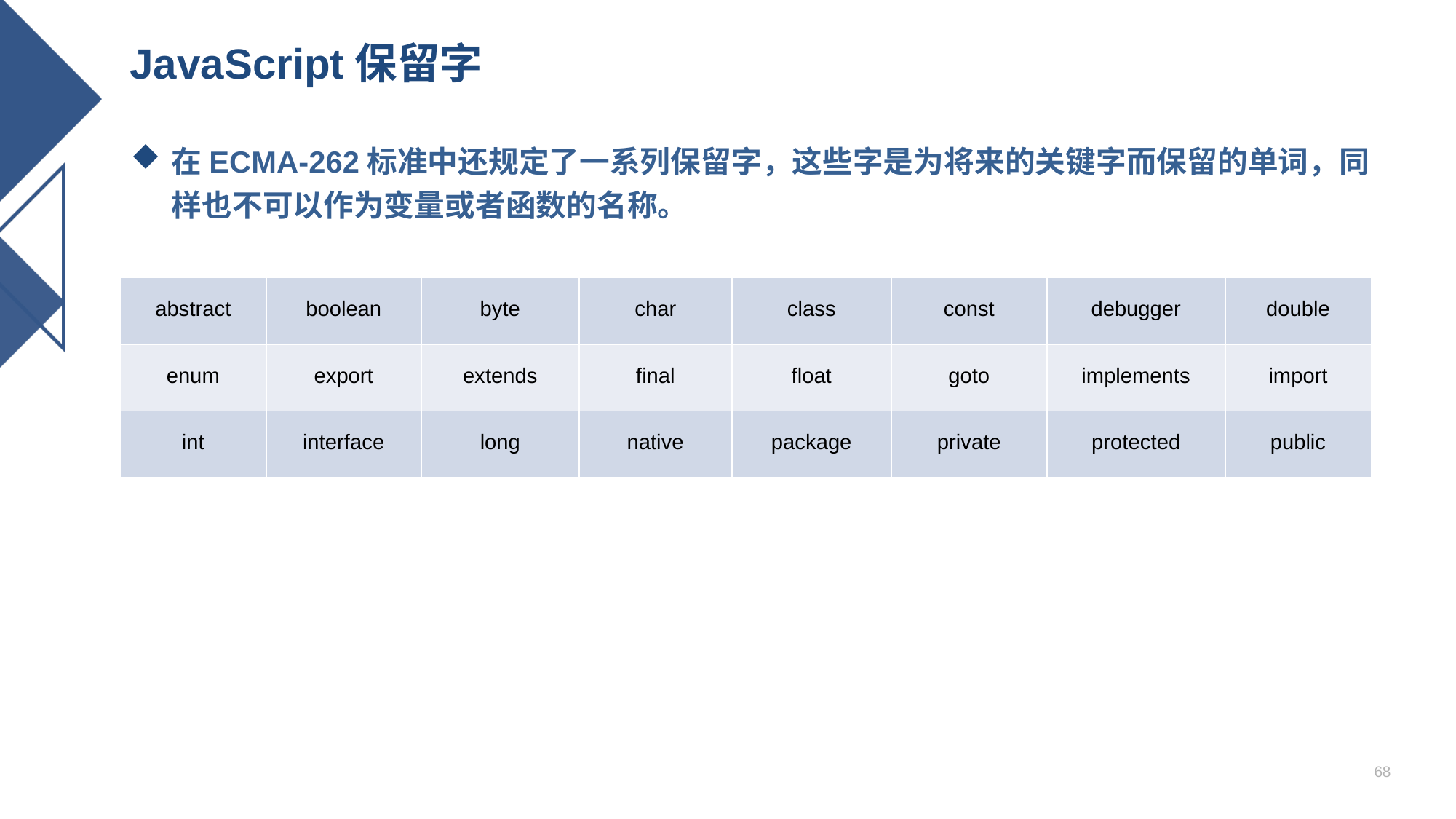

# JavaScript保留字
在ECMA-262标准中还规定了一系列保留字，这些字是为将来的关键字而保留的单词，同样也不可以作为变量或者函数的名称。
| abstract | boolean | byte | char | class | const | debugger | double |
| --- | --- | --- | --- | --- | --- | --- | --- |
| enum | export | extends | final | float | goto | implements | import |
| int | interface | long | native | package | private | protected | public |
68